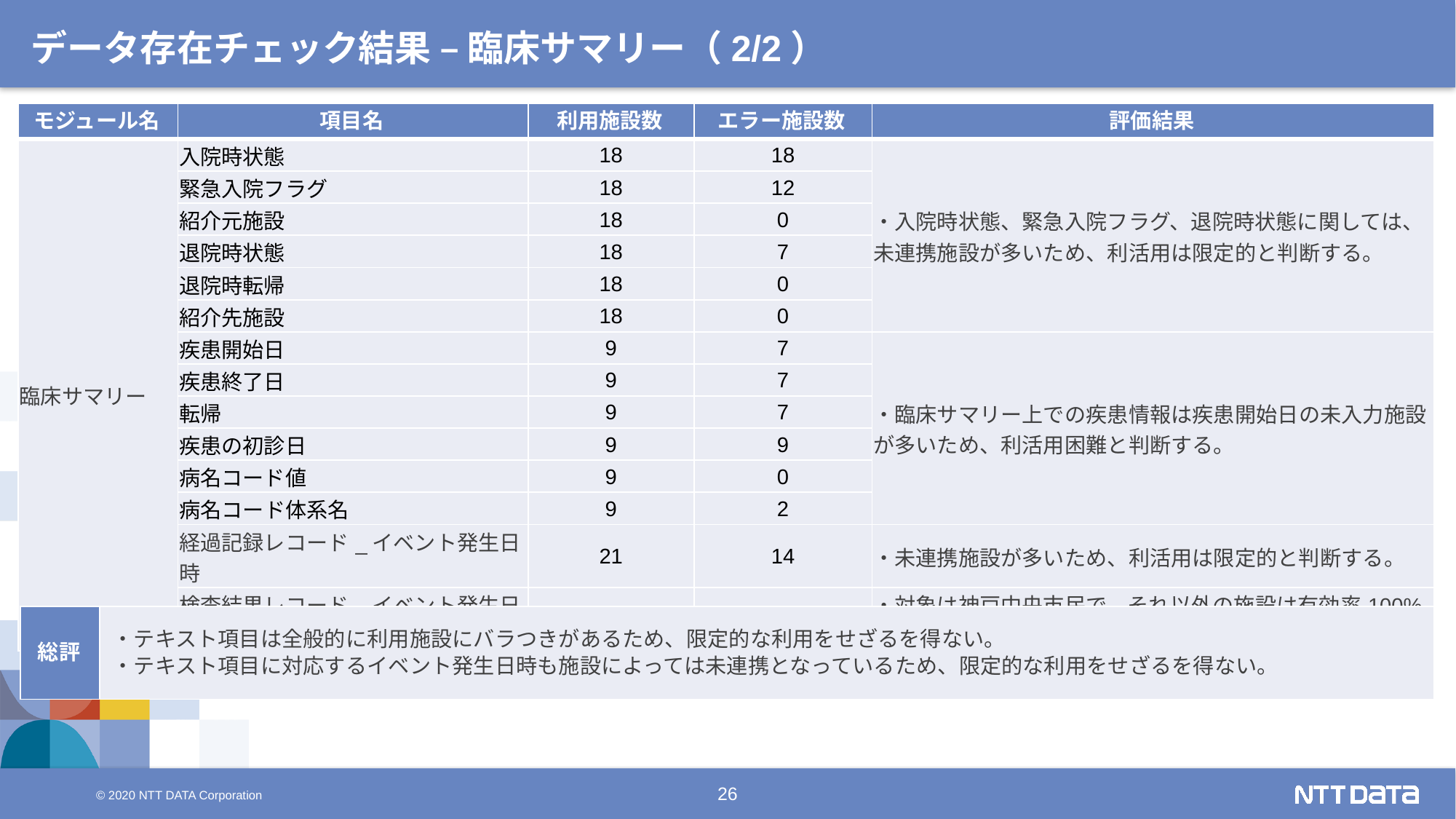

# データ存在チェック結果 – 臨床サマリー（2/2）
| モジュール名 | 項目名 | 利用施設数 | エラー施設数 | 評価結果 |
| --- | --- | --- | --- | --- |
| 臨床サマリー | 入院時状態 | 18 | 18 | ・入院時状態、緊急入院フラグ、退院時状態に関しては、未連携施設が多いため、利活用は限定的と判断する。 |
|  | 緊急入院フラグ | 18 | 12 |  |
|  | 紹介元施設 | 18 | 0 |  |
|  | 退院時状態 | 18 | 7 |  |
|  | 退院時転帰 | 18 | 0 |  |
|  | 紹介先施設 | 18 | 0 |  |
|  | 疾患開始日 | 9 | 7 | ・臨床サマリー上での疾患情報は疾患開始日の未入力施設が多いため、利活用困難と判断する。 |
|  | 疾患終了日 | 9 | 7 |  |
|  | 転帰 | 9 | 7 |  |
|  | 疾患の初診日 | 9 | 9 |  |
|  | 病名コード値 | 9 | 0 |  |
|  | 病名コード体系名 | 9 | 2 |  |
|  | 経過記録レコード\_イベント発生日時 | 21 | 14 | ・未連携施設が多いため、利活用は限定的と判断する。 |
|  | 検査結果レコード\_イベント発生日時 | 7 | 1 | ・対象は神戸中央市民で、それ以外の施設は有効率100%であった。 |
| 総評 | ・テキスト項目は全般的に利用施設にバラつきがあるため、限定的な利用をせざるを得ない。 ・テキスト項目に対応するイベント発生日時も施設によっては未連携となっているため、限定的な利用をせざるを得ない。 |
| --- | --- |